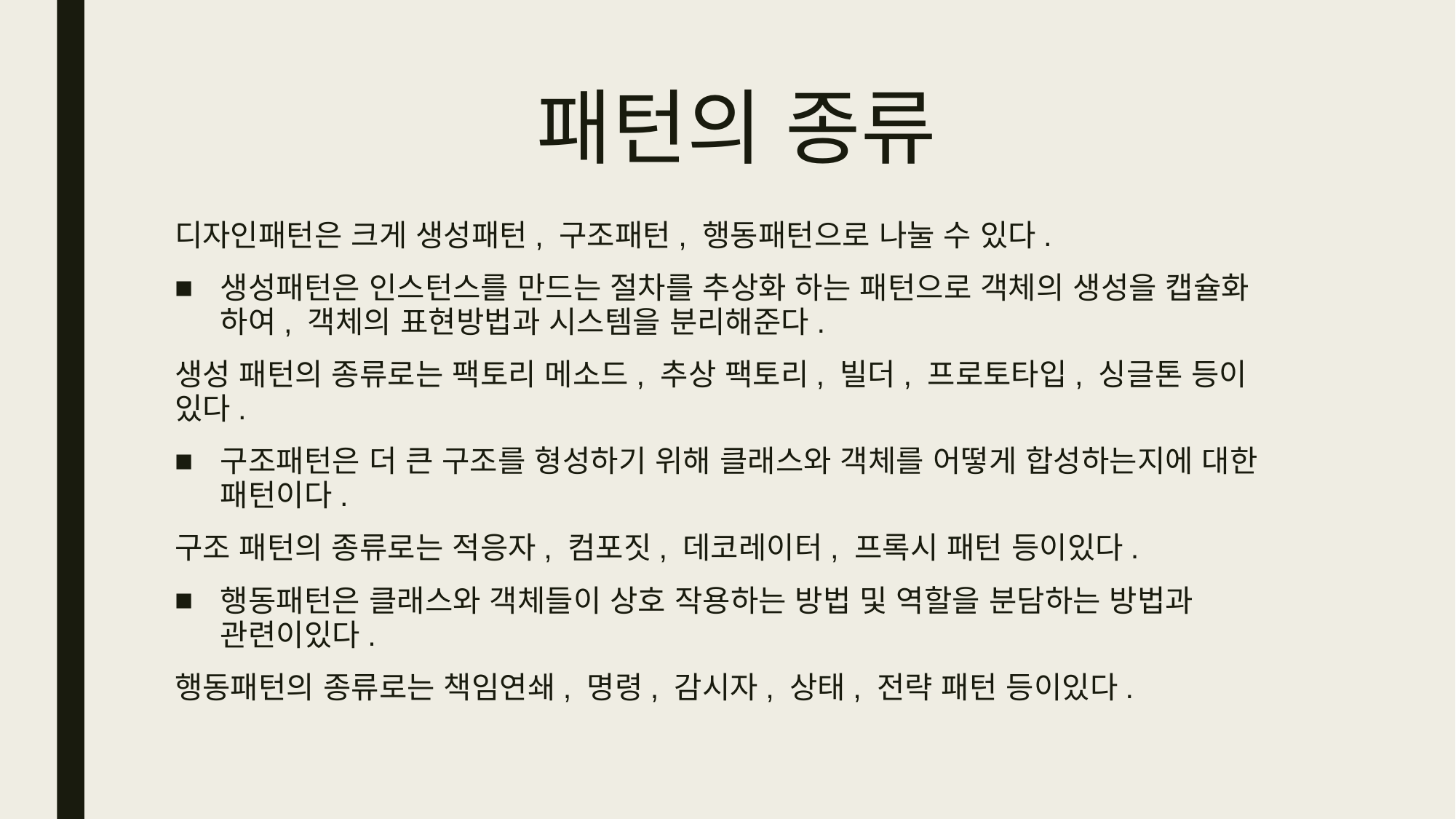

# 패턴의 종류
디자인패턴은 크게 생성패턴, 구조패턴, 행동패턴으로 나눌 수 있다.
생성패턴은 인스턴스를 만드는 절차를 추상화 하는 패턴으로 객체의 생성을 캡슐화 하여, 객체의 표현방법과 시스템을 분리해준다.
생성 패턴의 종류로는 팩토리 메소드, 추상 팩토리, 빌더, 프로토타입, 싱글톤 등이 있다.
구조패턴은 더 큰 구조를 형성하기 위해 클래스와 객체를 어떻게 합성하는지에 대한 패턴이다.
구조 패턴의 종류로는 적응자, 컴포짓, 데코레이터, 프록시 패턴 등이있다.
행동패턴은 클래스와 객체들이 상호 작용하는 방법 및 역할을 분담하는 방법과 관련이있다.
행동패턴의 종류로는 책임연쇄, 명령, 감시자, 상태, 전략 패턴 등이있다.